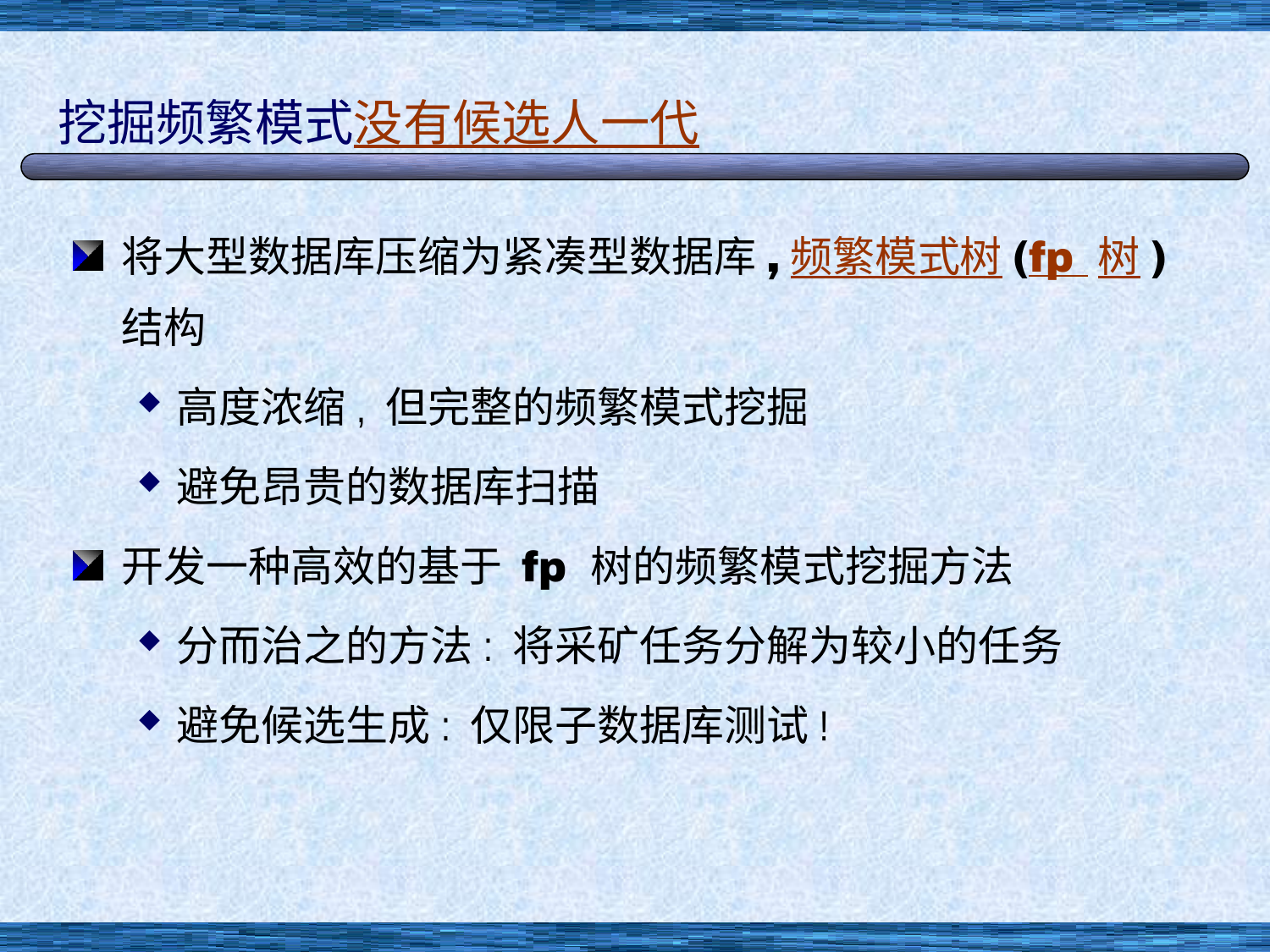

# 挖掘频繁模式没有候选人一代
将大型数据库压缩为紧凑型数据库,频繁模式树(fp 树) 结构
高度浓缩, 但完整的频繁模式挖掘
避免昂贵的数据库扫描
开发一种高效的基于 fp 树的频繁模式挖掘方法
分而治之的方法: 将采矿任务分解为较小的任务
避免候选生成: 仅限子数据库测试!